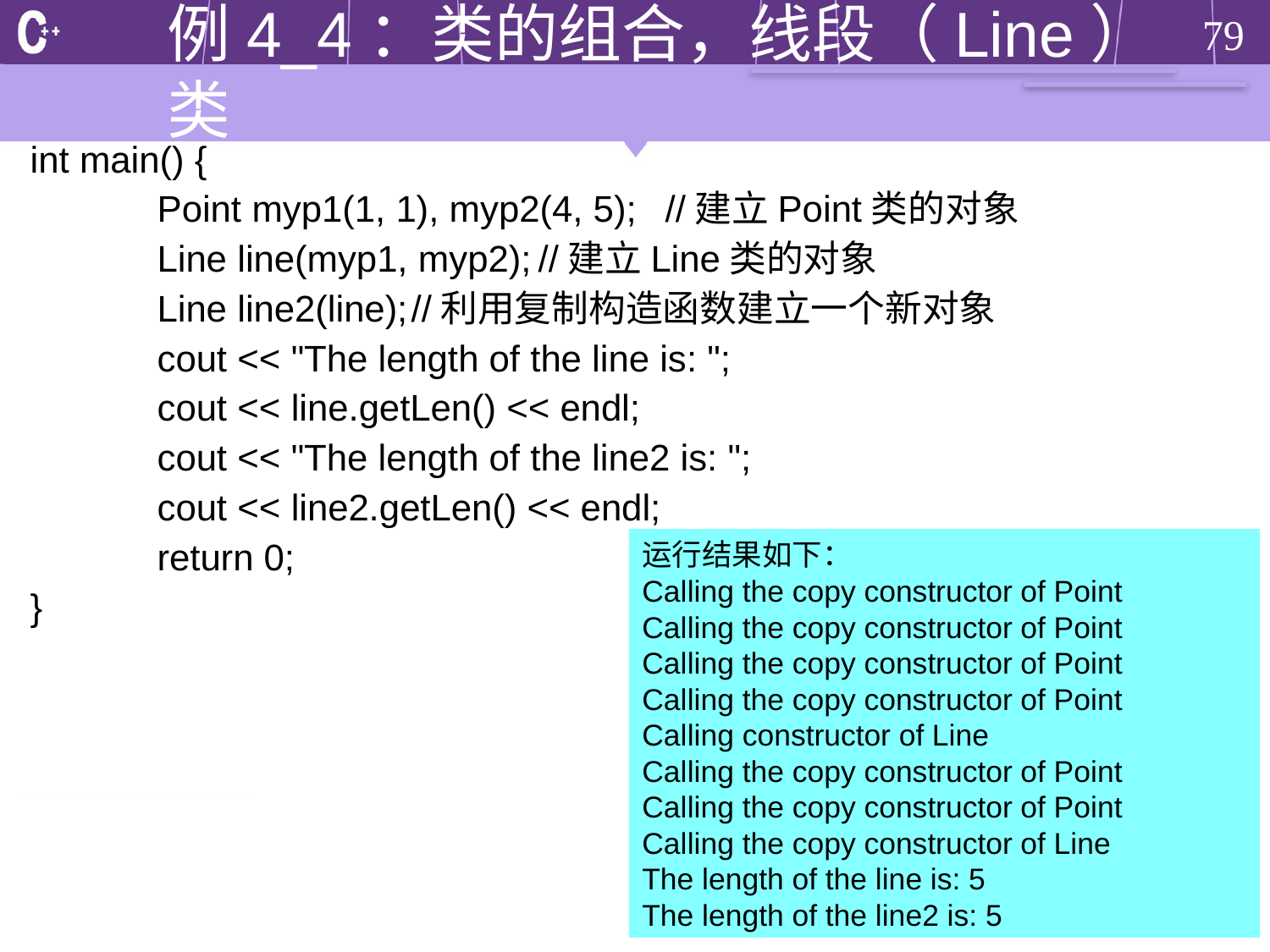

# 例4_4：类的组合，线段（Line）类
int main() {
	Point myp1(1, 1), myp2(4, 5);	//建立Point类的对象
	Line line(myp1, myp2);	//建立Line类的对象
	Line line2(line);	//利用复制构造函数建立一个新对象
	cout << "The length of the line is: ";
	cout << line.getLen() << endl;
	cout << "The length of the line2 is: ";
	cout << line2.getLen() << endl;
	return 0;
}
运行结果如下：
Calling the copy constructor of Point
Calling the copy constructor of Point
Calling the copy constructor of Point
Calling the copy constructor of Point
Calling constructor of Line
Calling the copy constructor of Point
Calling the copy constructor of Point
Calling the copy constructor of Line
The length of the line is: 5
The length of the line2 is: 5